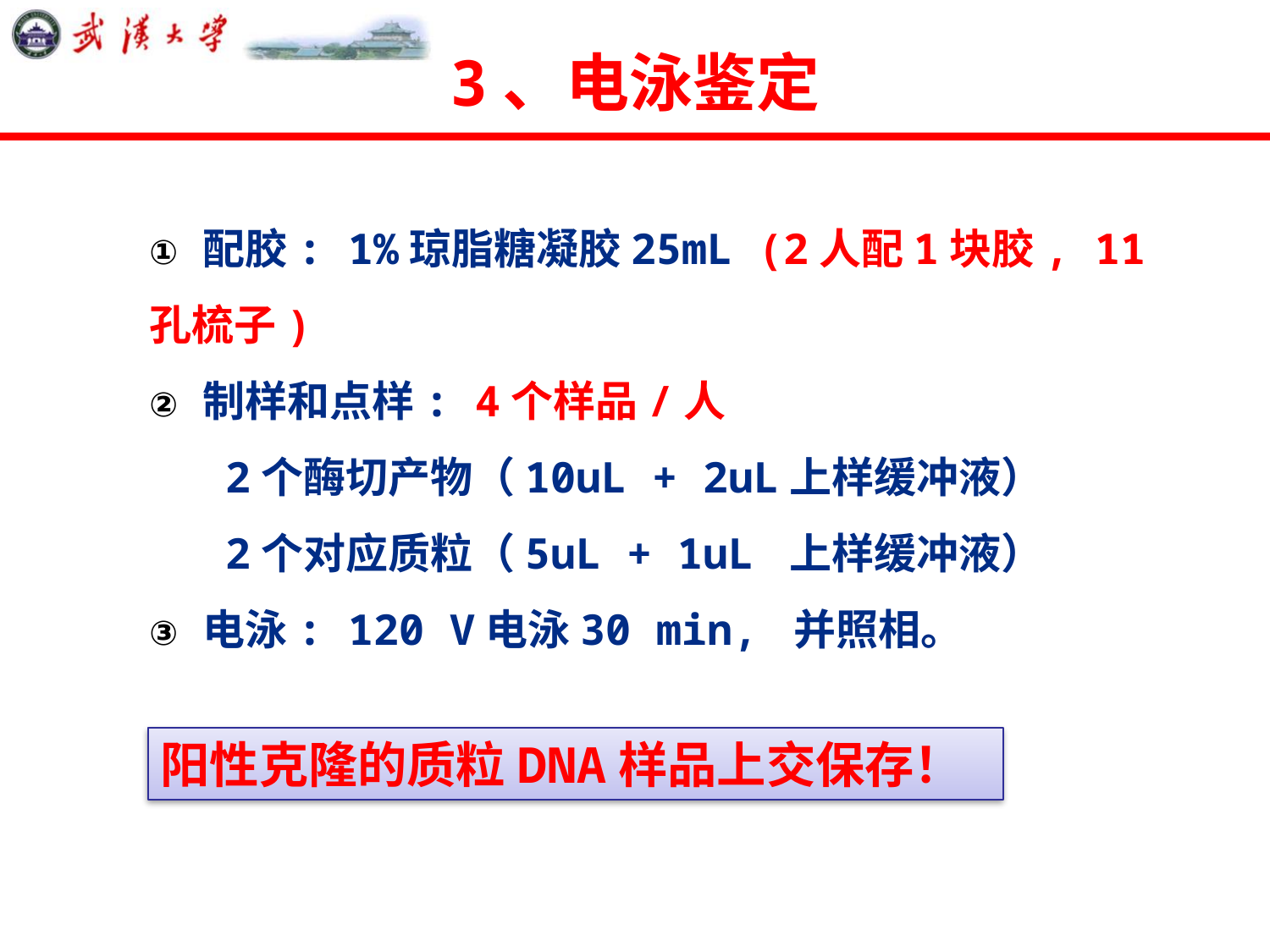

# 3、电泳鉴定

 配胶: 1%琼脂糖凝胶25mL (2人配1块胶, 11孔梳子)
 制样和点样: 4个样品/人
   2个酶切产物（10uL + 2uL上样缓冲液）
   2个对应质粒（5uL + 1uL 上样缓冲液）
 电泳: 120 V电泳30 min, 并照相。

阳性克隆的质粒DNA样品上交保存！